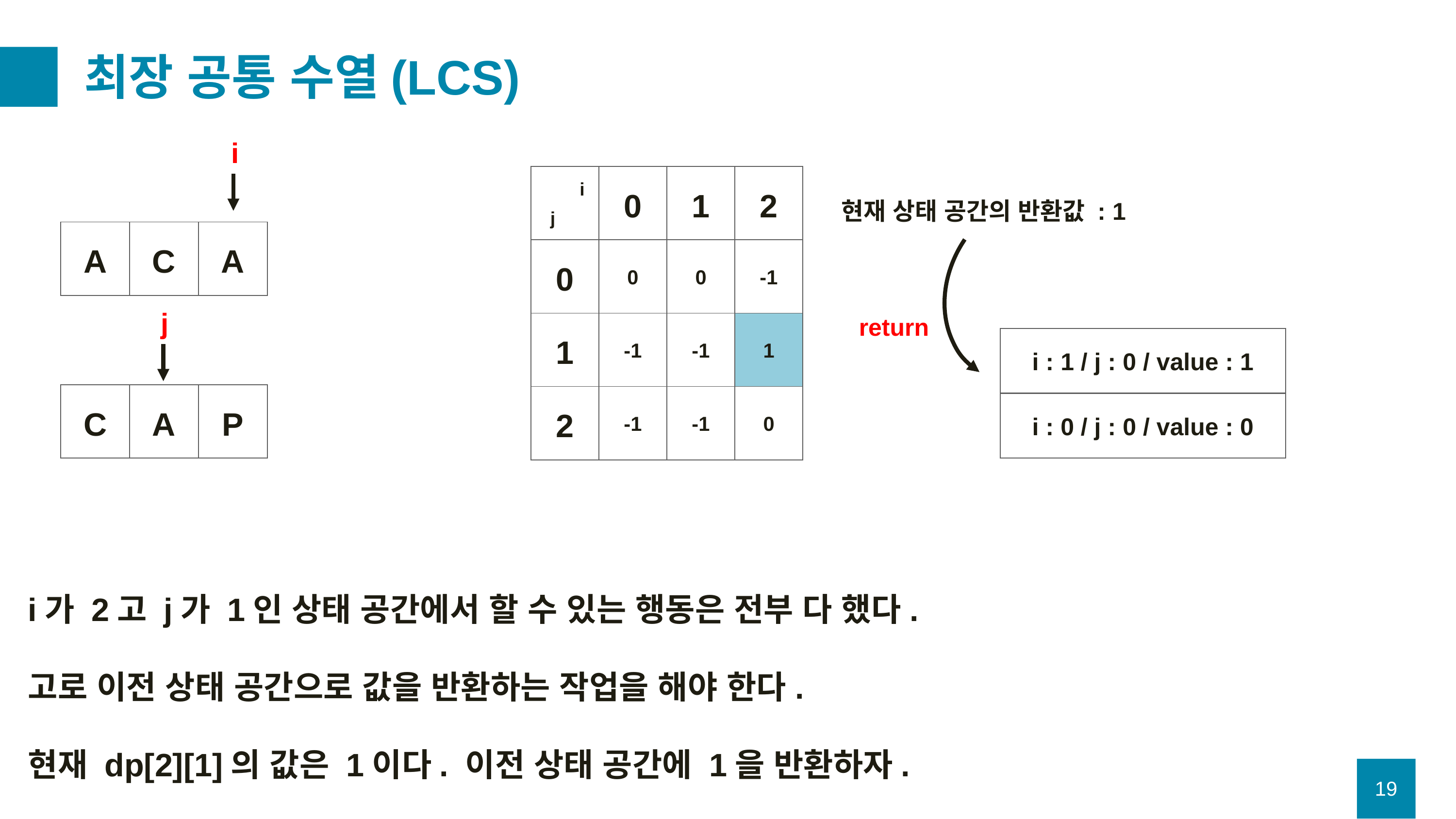

# 최장 공통 수열(LCS)
i
|  | 0 | 1 | 2 |
| --- | --- | --- | --- |
| 0 | 0 | 0 | -1 |
| 1 | -1 | -1 | 1 |
| 2 | -1 | -1 | 0 |
i

현재 상태 공간의 반환값 : 1
j
| A | C | A |
| --- | --- | --- |
j
return
i : 1 / j : 0 / value : 1
| C | A | P |
| --- | --- | --- |
i : 0 / j : 0 / value : 0
i가 2고 j가 1인 상태 공간에서 할 수 있는 행동은 전부 다 했다.

고로 이전 상태 공간으로 값을 반환하는 작업을 해야 한다.

현재 dp[2][1]의 값은 1이다. 이전 상태 공간에 1을 반환하자.
19